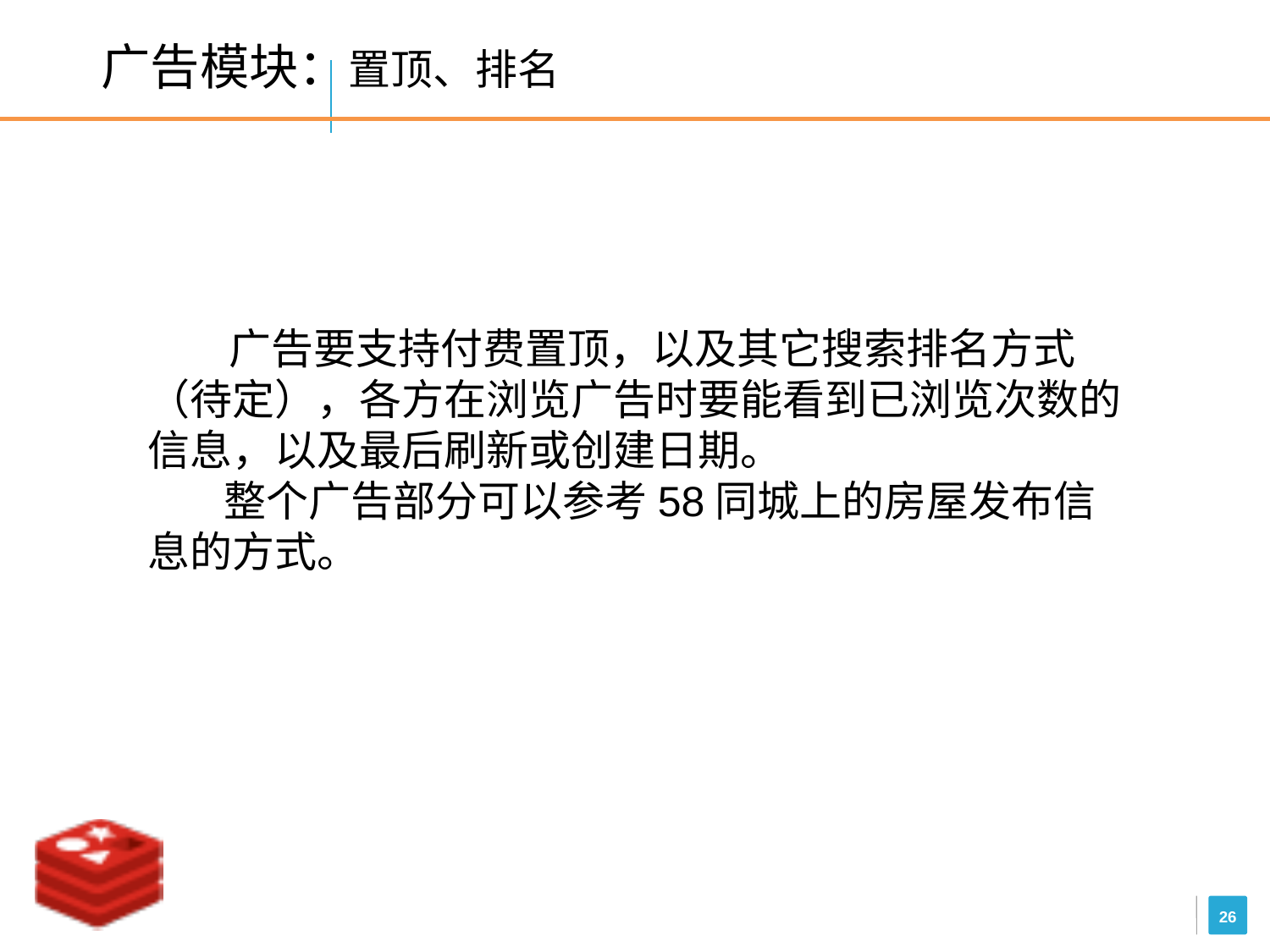

# 广告模块：置顶、排名
        广告要支持付费置顶，以及其它搜索排名方式（待定），各方在浏览广告时要能看到已浏览次数的信息，以及最后刷新或创建日期。
       整个广告部分可以参考58同城上的房屋发布信息的方式。